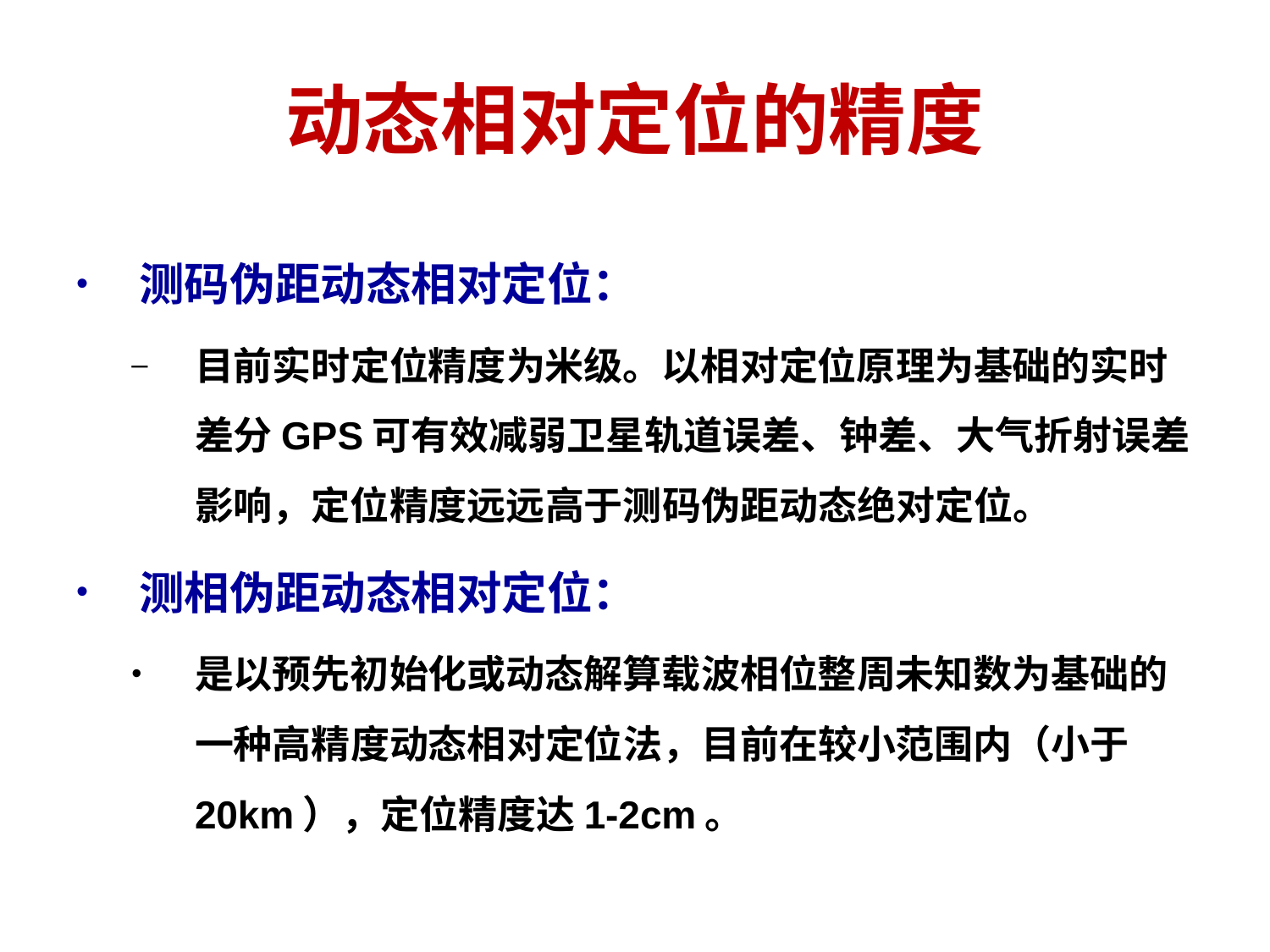

# 动态相对定位的精度
测码伪距动态相对定位：
目前实时定位精度为米级。以相对定位原理为基础的实时差分GPS可有效减弱卫星轨道误差、钟差、大气折射误差影响，定位精度远远高于测码伪距动态绝对定位。
测相伪距动态相对定位：
是以预先初始化或动态解算载波相位整周未知数为基础的一种高精度动态相对定位法，目前在较小范围内（小于20km），定位精度达1-2cm。